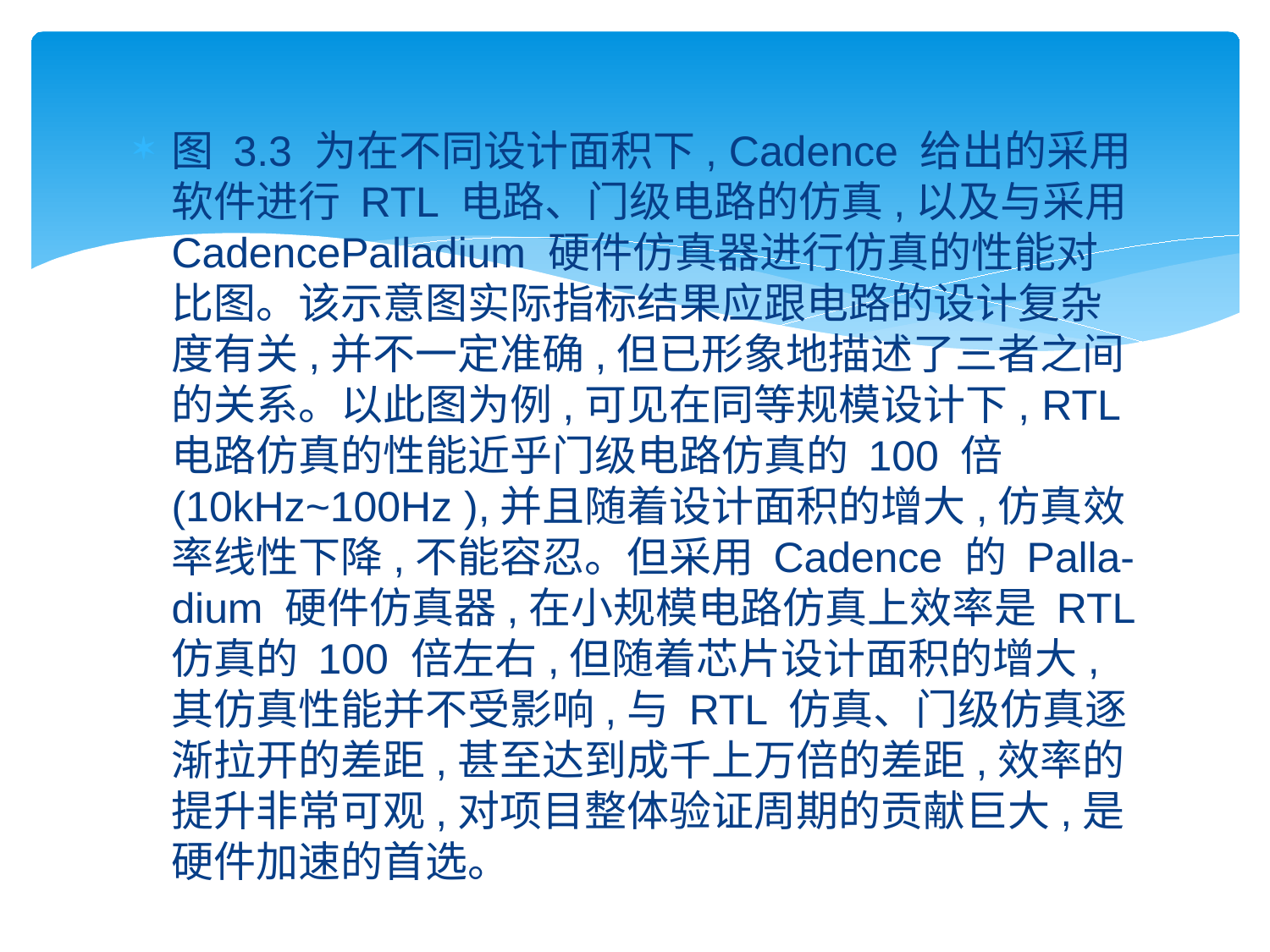

#
图 3.3 为在不同设计面积下, Cadence 给出的采用软件进行 RTL 电路、门级电路的仿真,以及与采用 CadencePalladium 硬件仿真器进行仿真的性能对比图。该示意图实际指标结果应跟电路的设计复杂度有关,并不一定准确,但已形象地描述了三者之间的关系。以此图为例,可见在同等规模设计下, RTL 电路仿真的性能近乎门级电路仿真的 100 倍(10kHz~100Hz ),并且随着设计面积的增大,仿真效率线性下降,不能容忍。但采用 Cadence 的 Palla-dium 硬件仿真器,在小规模电路仿真上效率是 RTL 仿真的 100 倍左右,但随着芯片设计面积的增大,其仿真性能并不受影响,与 RTL 仿真、门级仿真逐渐拉开的差距,甚至达到成千上万倍的差距,效率的提升非常可观,对项目整体验证周期的贡献巨大,是硬件加速的首选。